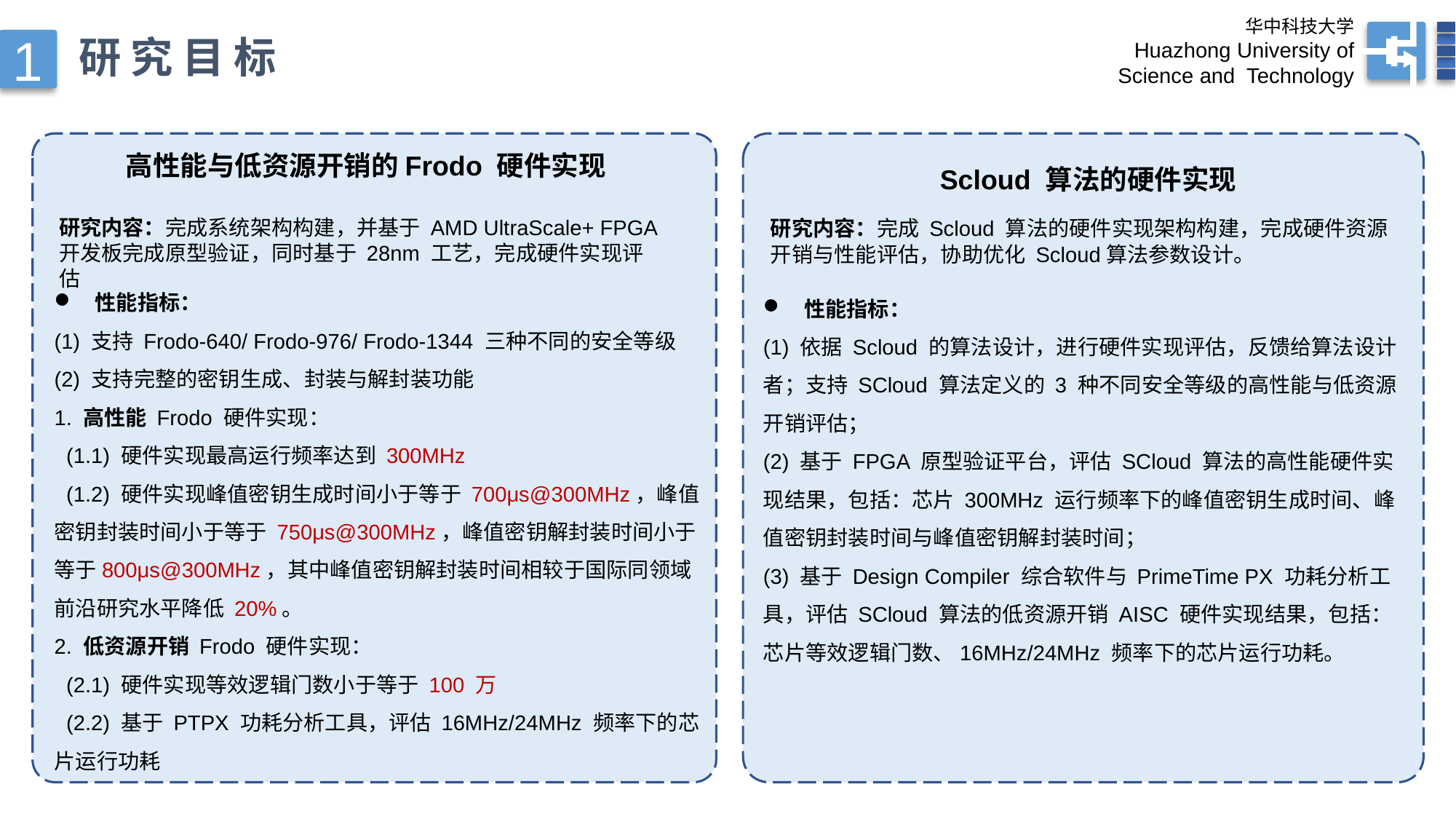

华中科技大学
Huazhong University of
 Science and  Technology

研究目标
1

高性能与低资源开销的Frodo 硬件实现
Scloud 算法的硬件实现
研究内容：完成系统架构构建，并基于 AMD UltraScale+ FPGA 开发板完成原型验证，同时基于 28nm 工艺，完成硬件实现评估
研究内容：完成 Scloud 算法的硬件实现架构构建，完成硬件资源开销与性能评估，协助优化 Scloud算法参数设计。
性能指标：
(1) 支持 Frodo-640/ Frodo-976/ Frodo-1344 三种不同的安全等级
(2) 支持完整的密钥生成、封装与解封装功能
1. 高性能 Frodo 硬件实现：
  (1.1) 硬件实现最高运行频率达到 300MHz
  (1.2) 硬件实现峰值密钥生成时间小于等于 700μs@300MHz，峰值密钥封装时间小于等于 750μs@300MHz，峰值密钥解封装时间小于等于800μs@300MHz，其中峰值密钥解封装时间相较于国际同领域前沿研究水平降低 20%。
2. 低资源开销 Frodo 硬件实现：
  (2.1) 硬件实现等效逻辑门数小于等于 100 万
  (2.2) 基于 PTPX 功耗分析工具，评估 16MHz/24MHz 频率下的芯片运行功耗
性能指标：
(1) 依据 Scloud 的算法设计，进行硬件实现评估，反馈给算法设计者；支持 SCloud 算法定义的 3 种不同安全等级的高性能与低资源开销评估；
(2) 基于 FPGA 原型验证平台，评估 SCloud 算法的高性能硬件实现结果，包括：芯片 300MHz 运行频率下的峰值密钥生成时间、峰值密钥封装时间与峰值密钥解封装时间；
(3) 基于 Design Compiler 综合软件与 PrimeTime PX 功耗分析工具，评估 SCloud 算法的低资源开销 AISC 硬件实现结果，包括：芯片等效逻辑门数、16MHz/24MHz 频率下的芯片运行功耗。